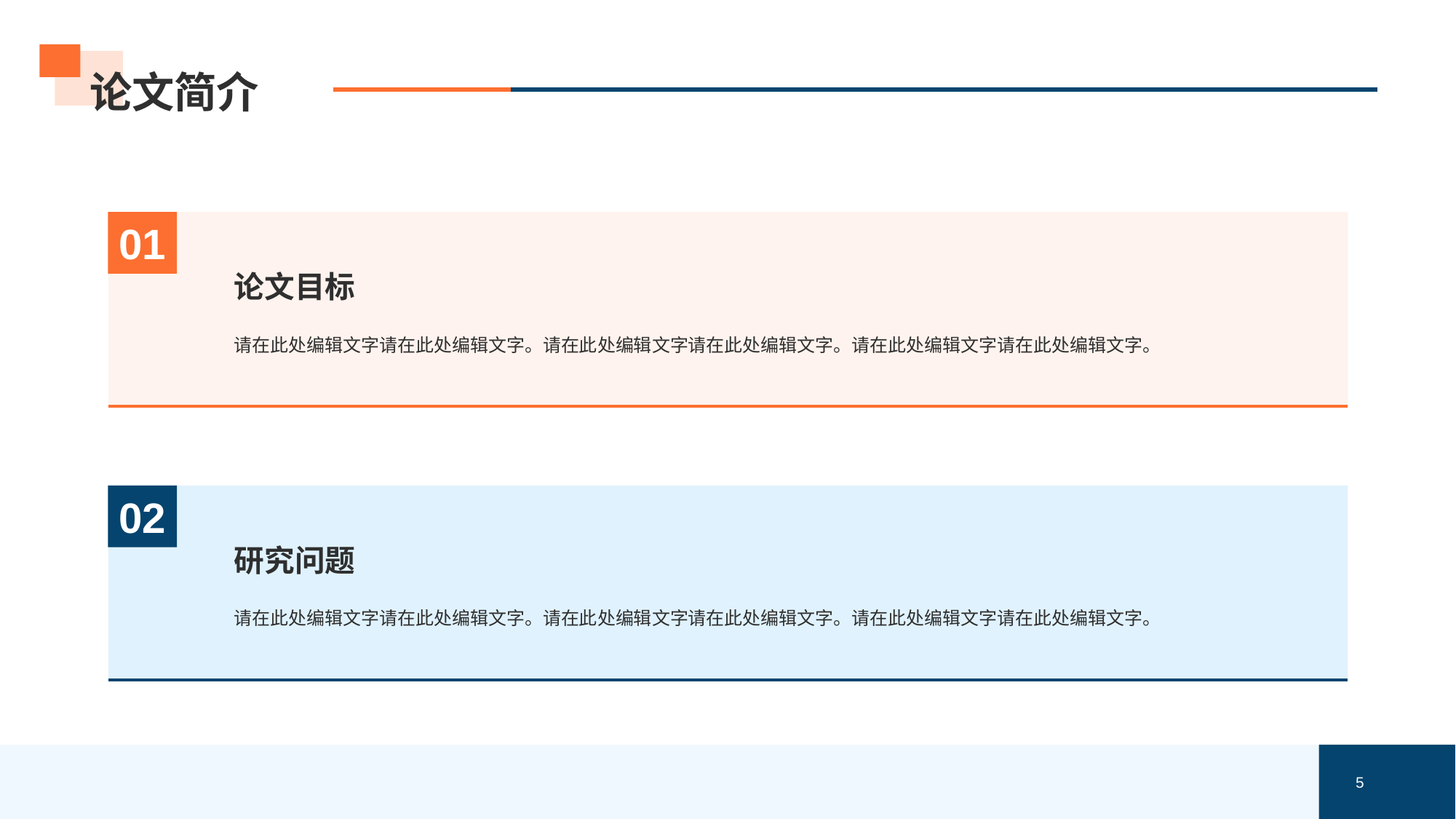

# 论文简介

01
论文目标
请在此处编辑文字请在此处编辑文字。请在此处编辑文字请在此处编辑文字。请在此处编辑文字请在此处编辑文字。

02
研究问题
请在此处编辑文字请在此处编辑文字。请在此处编辑文字请在此处编辑文字。请在此处编辑文字请在此处编辑文字。
5